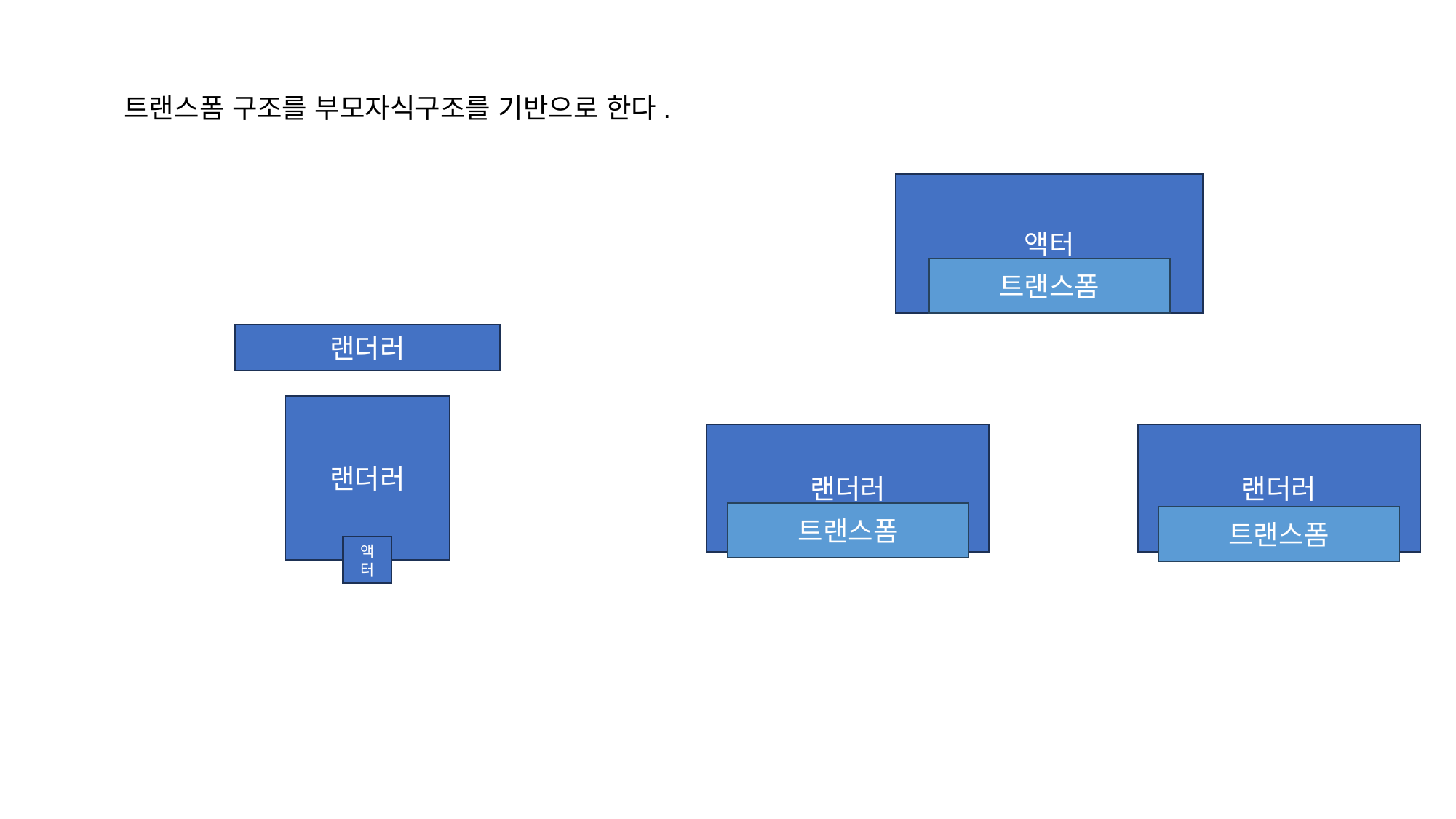

트랜스폼 구조를 부모자식구조를 기반으로 한다.
액터
트랜스폼
랜더러
랜더러
액터
랜더러
랜더러
트랜스폼
트랜스폼